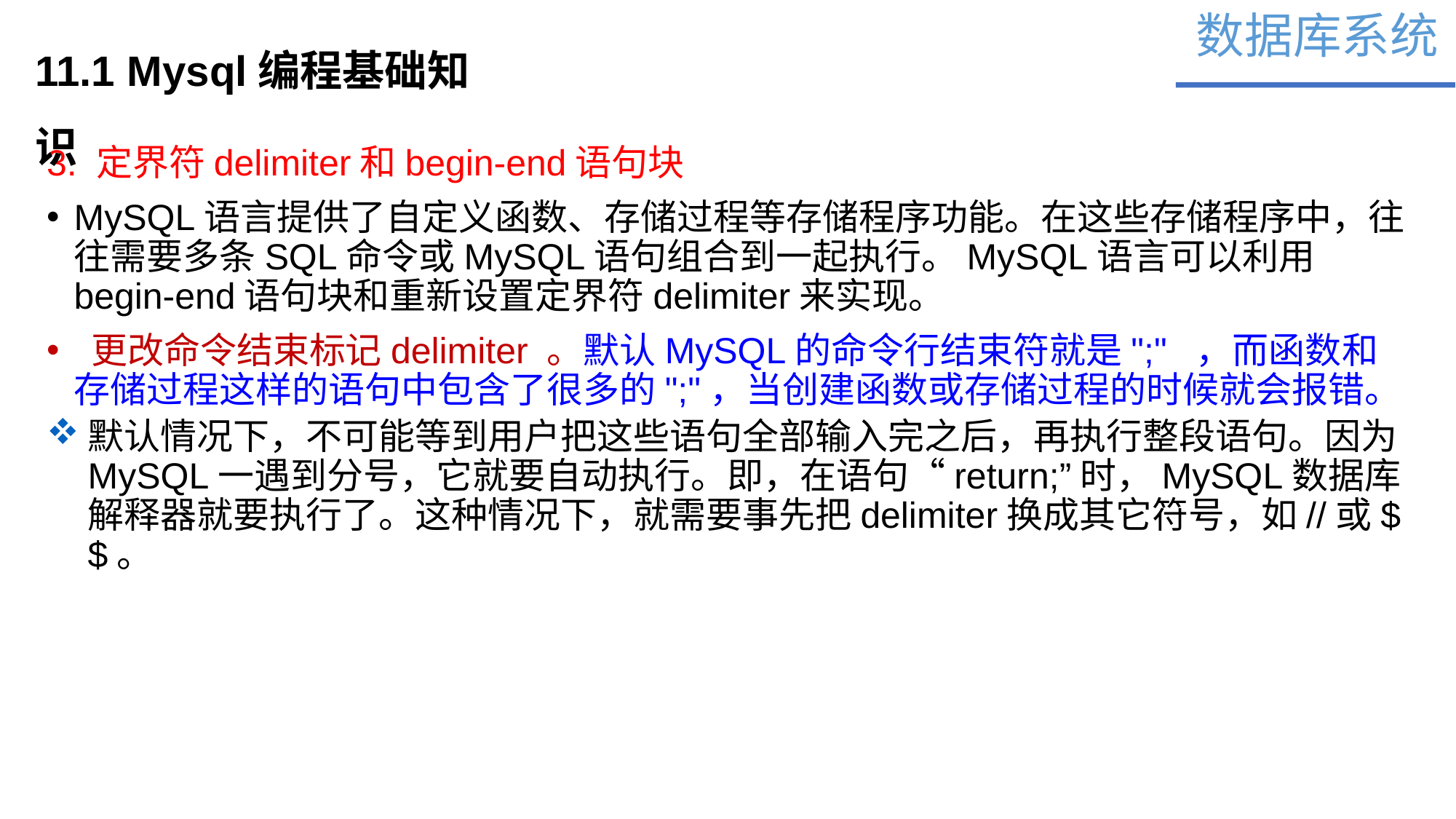

数据库系统
11.1 Mysql编程基础知识

3. 定界符delimiter和begin-end语句块
MySQL语言提供了自定义函数、存储过程等存储程序功能。在这些存储程序中，往往需要多条SQL命令或MySQL语句组合到一起执行。MySQL语言可以利用begin-end语句块和重新设置定界符delimiter来实现。
 更改命令结束标记delimiter 。默认MySQL的命令行结束符就是";"  ，而函数和存储过程这样的语句中包含了很多的";"，当创建函数或存储过程的时候就会报错。
默认情况下，不可能等到用户把这些语句全部输入完之后，再执行整段语句。因为MySQL一遇到分号，它就要自动执行。即，在语句“return;”时，MySQL数据库解释器就要执行了。这种情况下，就需要事先把delimiter换成其它符号，如//或$$。